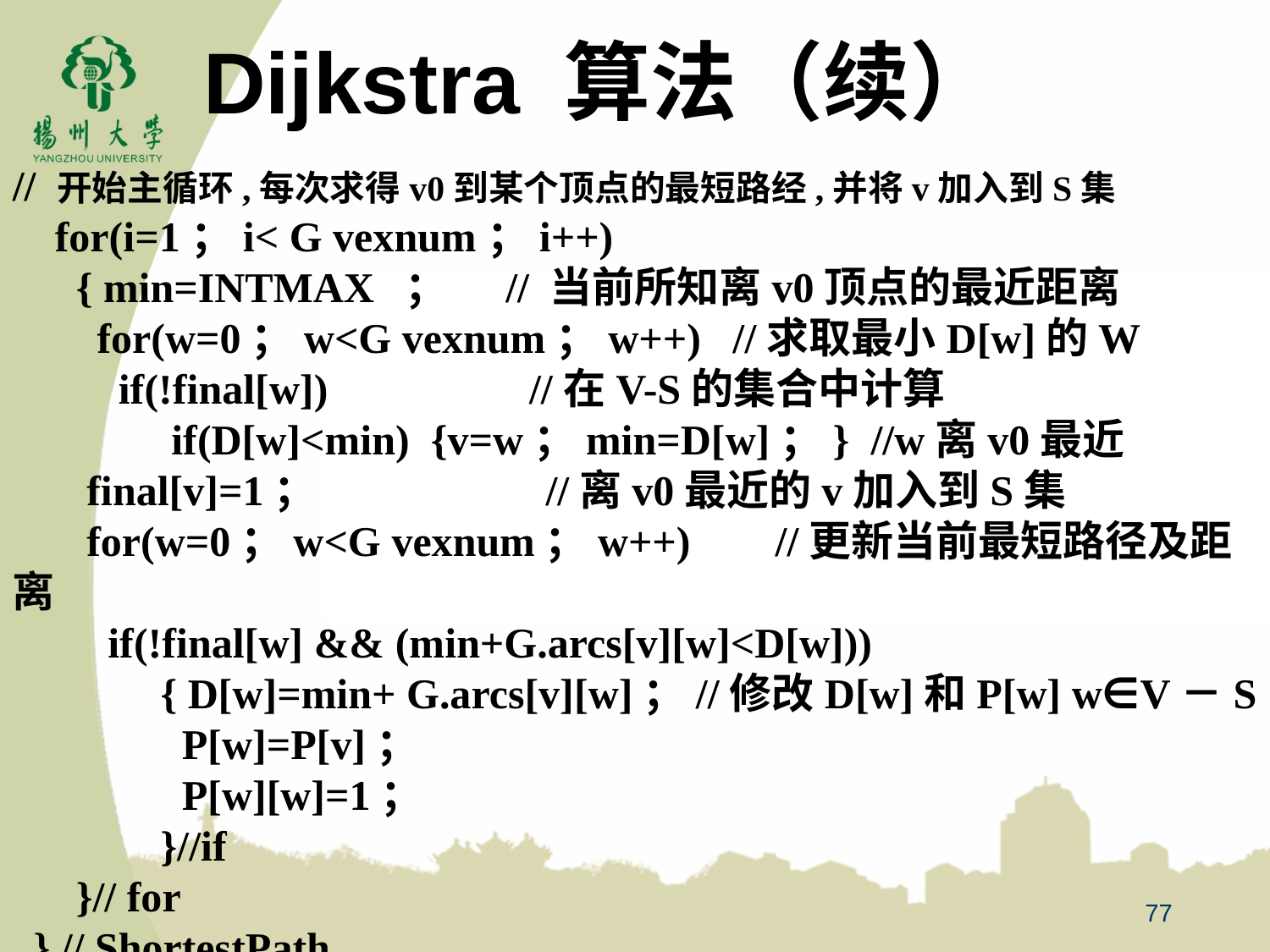

# Dijkstra 算法（续）
// 开始主循环,每次求得v0到某个顶点的最短路经,并将v加入到S集
    for(i=1；i< G vexnum；i++)
      { min=INTMAX  ；     // 当前所知离v0顶点的最近距离
        for(w=0；w<G vexnum；w++)   //求取最小D[w]的W
          if(!final[w])                   //在V-S的集合中计算
               if(D[w]<min)  {v=w；min=D[w]；}  //w离v0最近
       final[v]=1；                       //离v0最近的v加入到S集
       for(w=0；w<G vexnum；w++)        //更新当前最短路径及距离
         if(!final[w] && (min+G.arcs[v][w]<D[w]))
              { D[w]=min+ G.arcs[v][w]；//修改D[w]和P[w] w∈V－S
                P[w]=P[v]；
                P[w][w]=1；
              }//if
      }// for
  } // ShortestPath
77